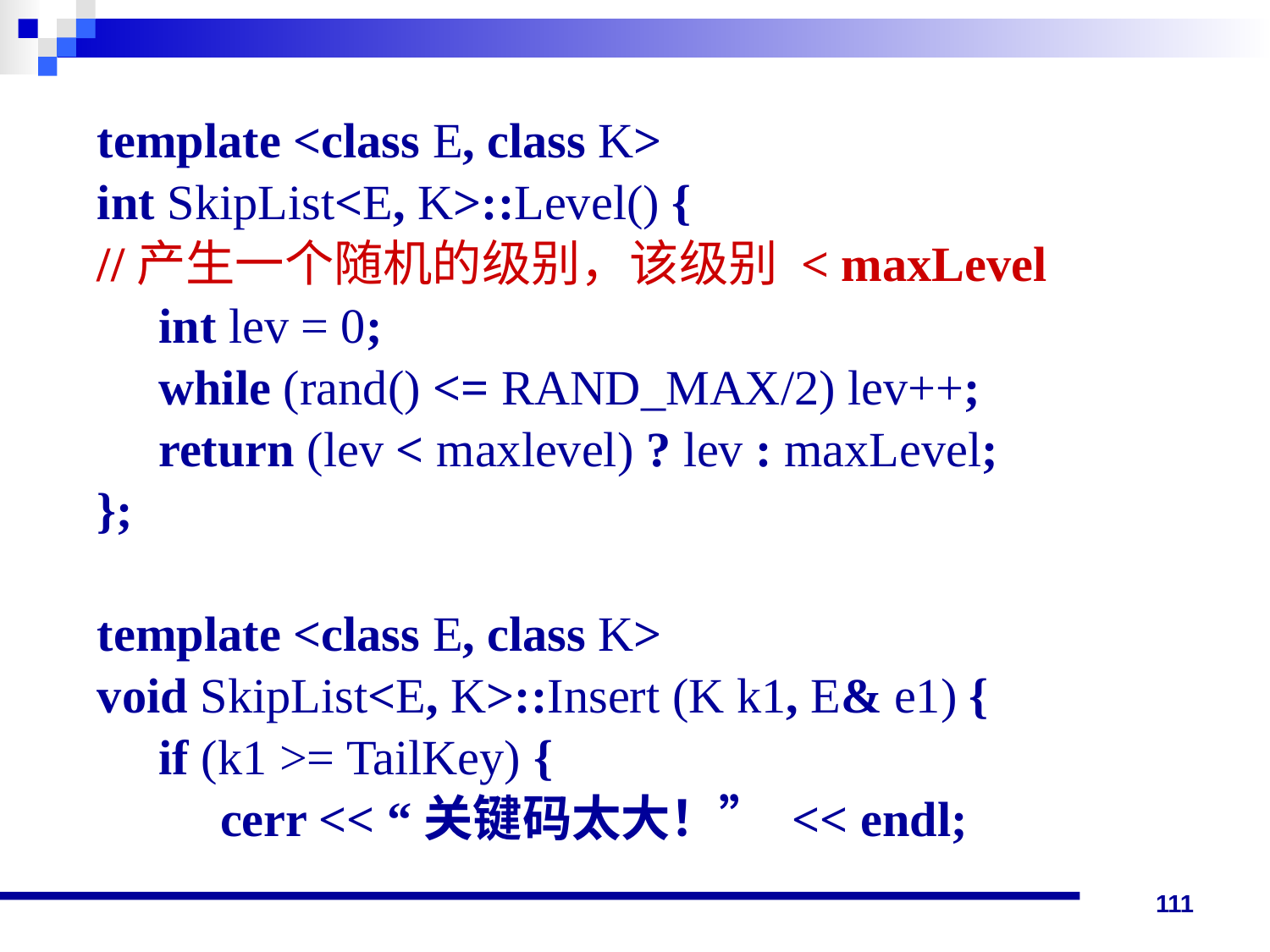

template <class E, class K>
int SkipList<E, K>::Level() {
//产生一个随机的级别，该级别 < maxLevel
     int lev = 0;
     while (rand() <= RAND_MAX/2) lev++;
     return (lev < maxlevel) ? lev : maxLevel;
};

template <class E, class K>
void SkipList<E, K>::Insert (K k1, E& e1) {
     if (k1 >= TailKey) {
          cerr << “关键码太大！” << endl;
111